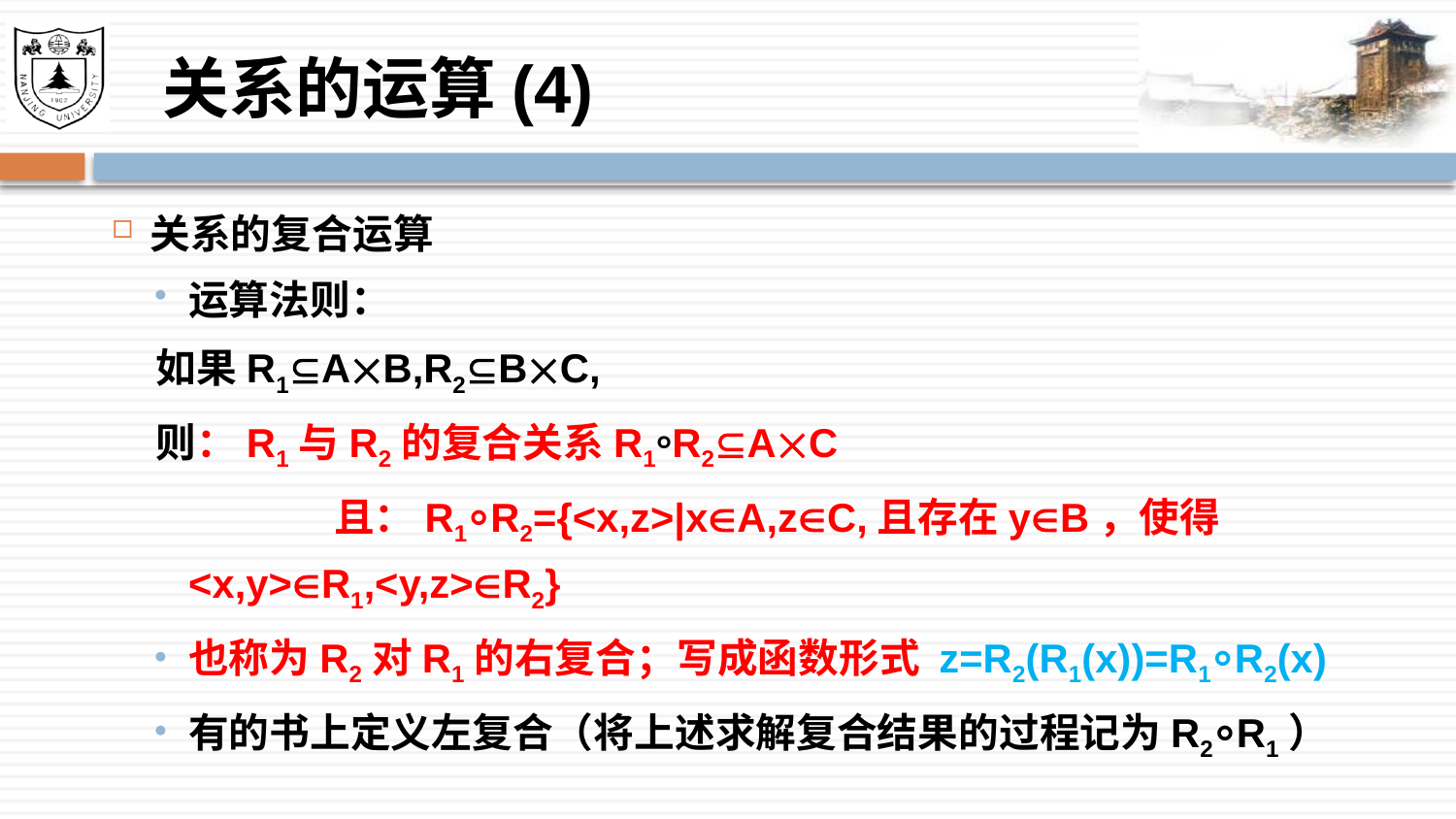

# 关系的运算(4)
关系的复合运算
运算法则：
如果R1⊆A×B,R2⊆B×C,
则：R1与R2的复合关系R1⸰R2⊆A×C
		且：R1⸰R2={<x,z>|x∈A,z∈C,且存在y∈B，使得<x,y>∈R1,<y,z>∈R2}
也称为R2对R1的右复合；写成函数形式 z=R2(R1(x))=R1⸰R2(x)
有的书上定义左复合（将上述求解复合结果的过程记为R2⸰R1）